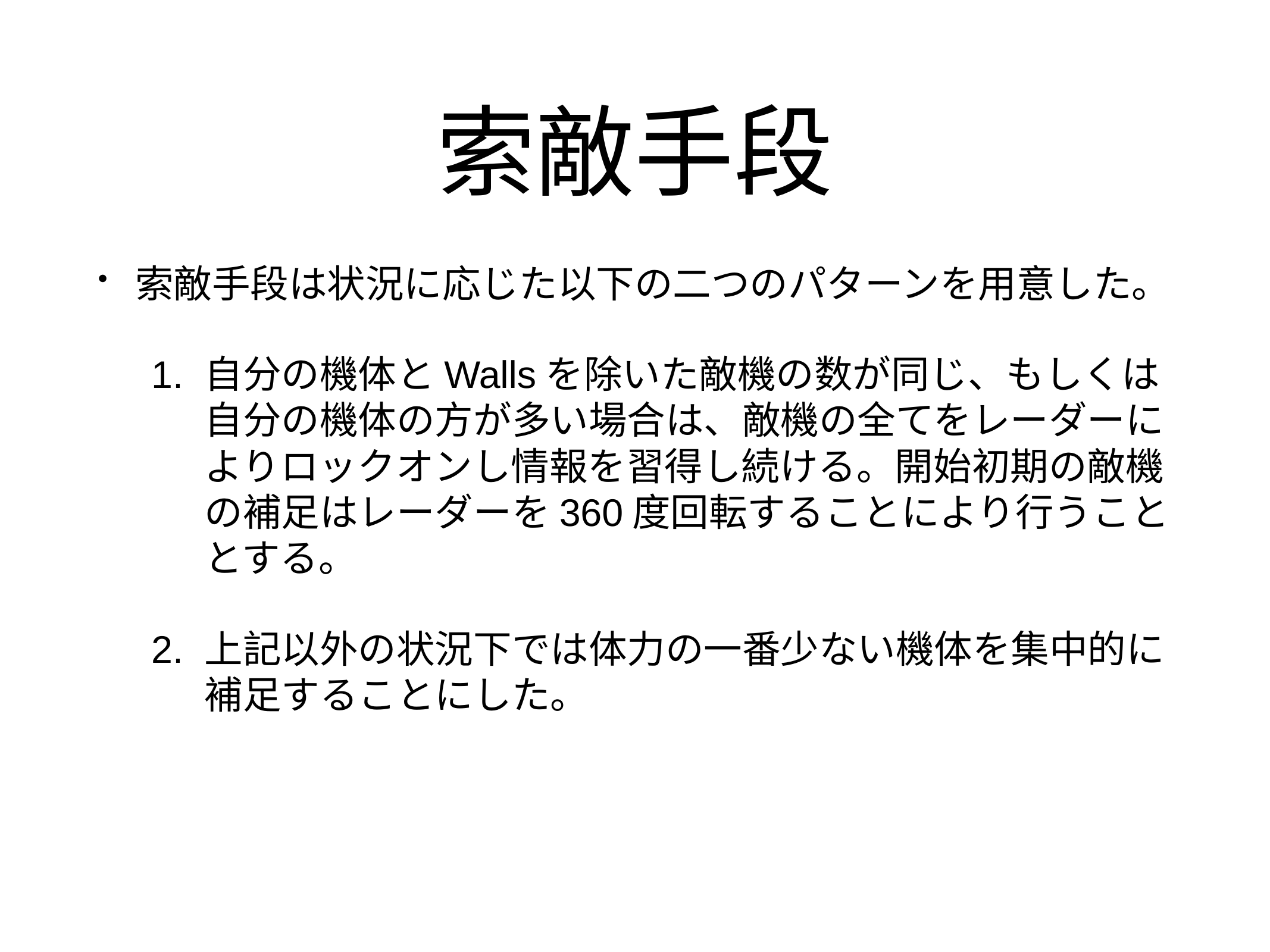

# 索敵手段
索敵手段は状況に応じた以下の二つのパターンを用意した。
自分の機体とWallsを除いた敵機の数が同じ、もしくは自分の機体の方が多い場合は、敵機の全てをレーダーによりロックオンし情報を習得し続ける。開始初期の敵機の補足はレーダーを360度回転することにより行うこととする。
上記以外の状況下では体力の一番少ない機体を集中的に補足することにした。